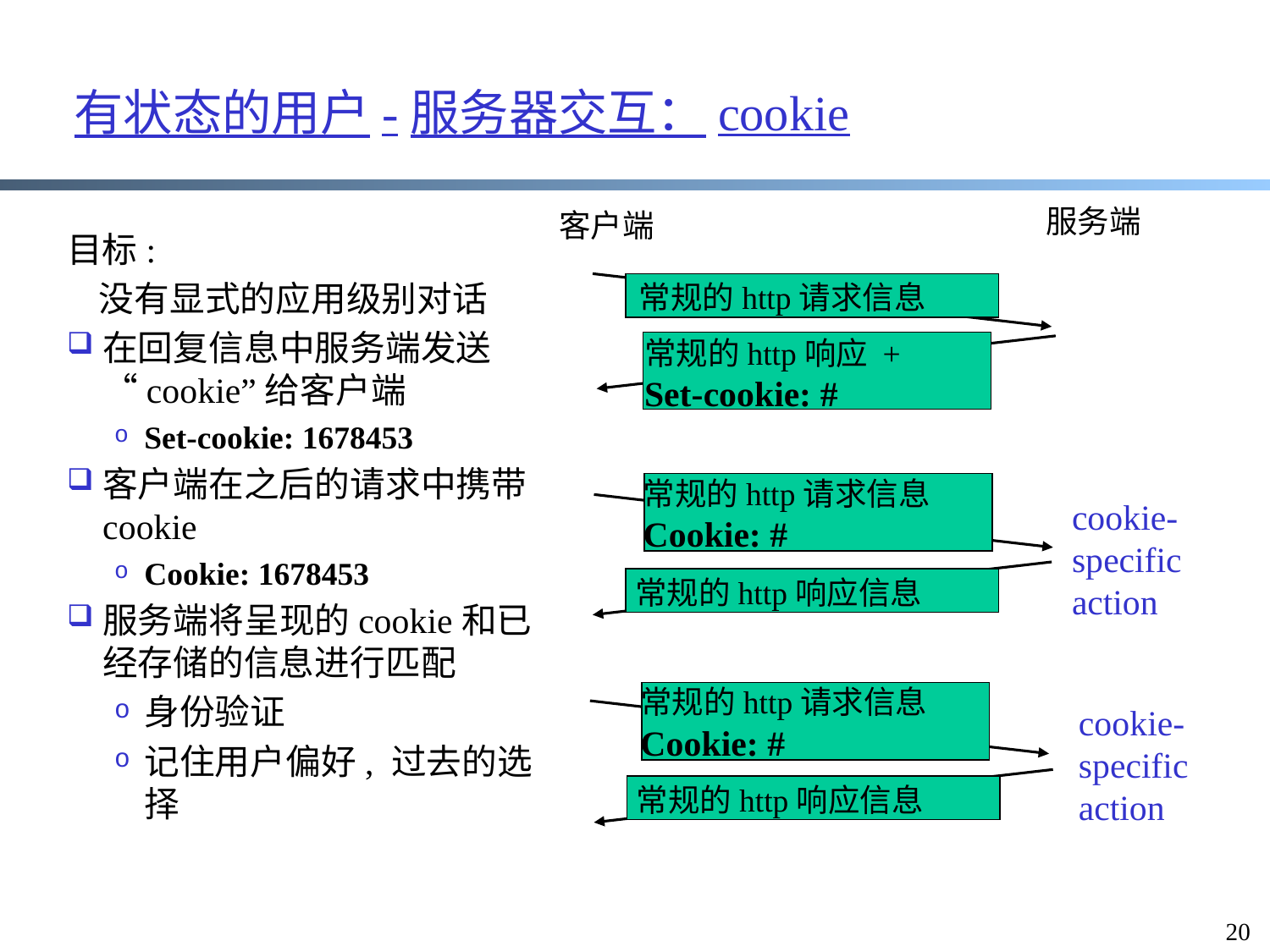

# 有状态的用户-服务器交互：cookie
服务端
客户端
目标:
   没有显式的应用级别对话
在回复信息中服务端发送“cookie”给客户端
Set-cookie: 1678453
客户端在之后的请求中携带cookie
Cookie: 1678453
服务端将呈现的cookie和已经存储的信息进行匹配
身份验证
记住用户偏好, 过去的选择
常规的http请求信息

常规的http响应 +
Set-cookie: #

常规的http请求信息
Cookie: #

cookie-
specific
action

常规的http响应信息

常规的http请求信息
Cookie: #

cookie-
specific
action

常规的http响应信息

20